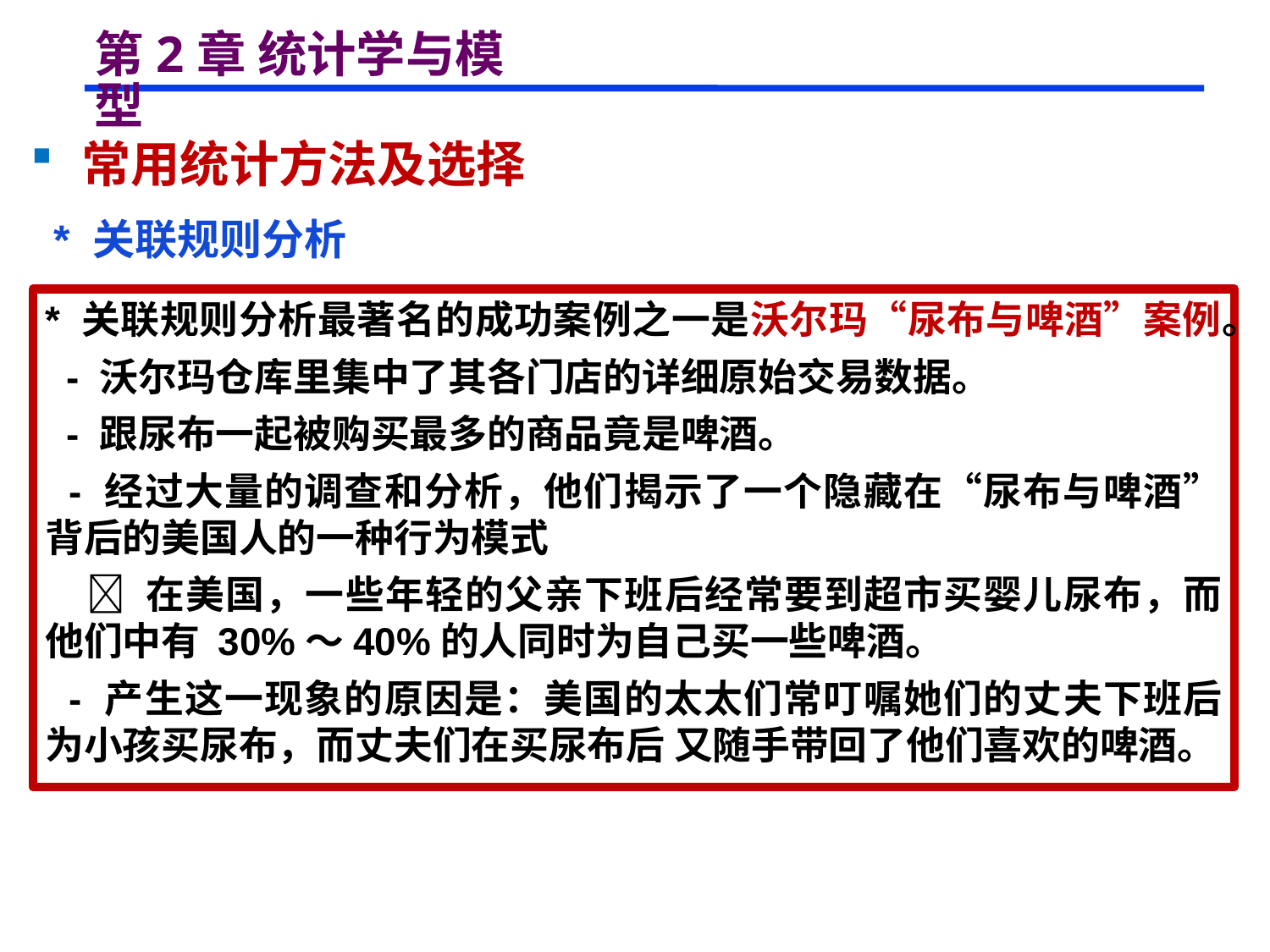

# 第2章 统计学与模型
 常用统计方法及选择
  * 关联规则分析
* 关联规则分析最著名的成功案例之一是沃尔玛“尿布与啤酒”案例。
  - 沃尔玛仓库里集中了其各门店的详细原始交易数据。
  - 跟尿布一起被购买最多的商品竟是啤酒。
  - 经过大量的调查和分析，他们揭示了一个隐藏在“尿布与啤酒”背后的美国人的一种行为模式
    • 在美国，一些年轻的父亲下班后经常要到超市买婴儿尿布，而他们中有 30%～40%的人同时为自己买一些啤酒。
  - 产生这一现象的原因是：美国的太太们常叮嘱她们的丈夫下班后为小孩买尿布，而丈夫们在买尿布后 又随手带回了他们喜欢的啤酒。